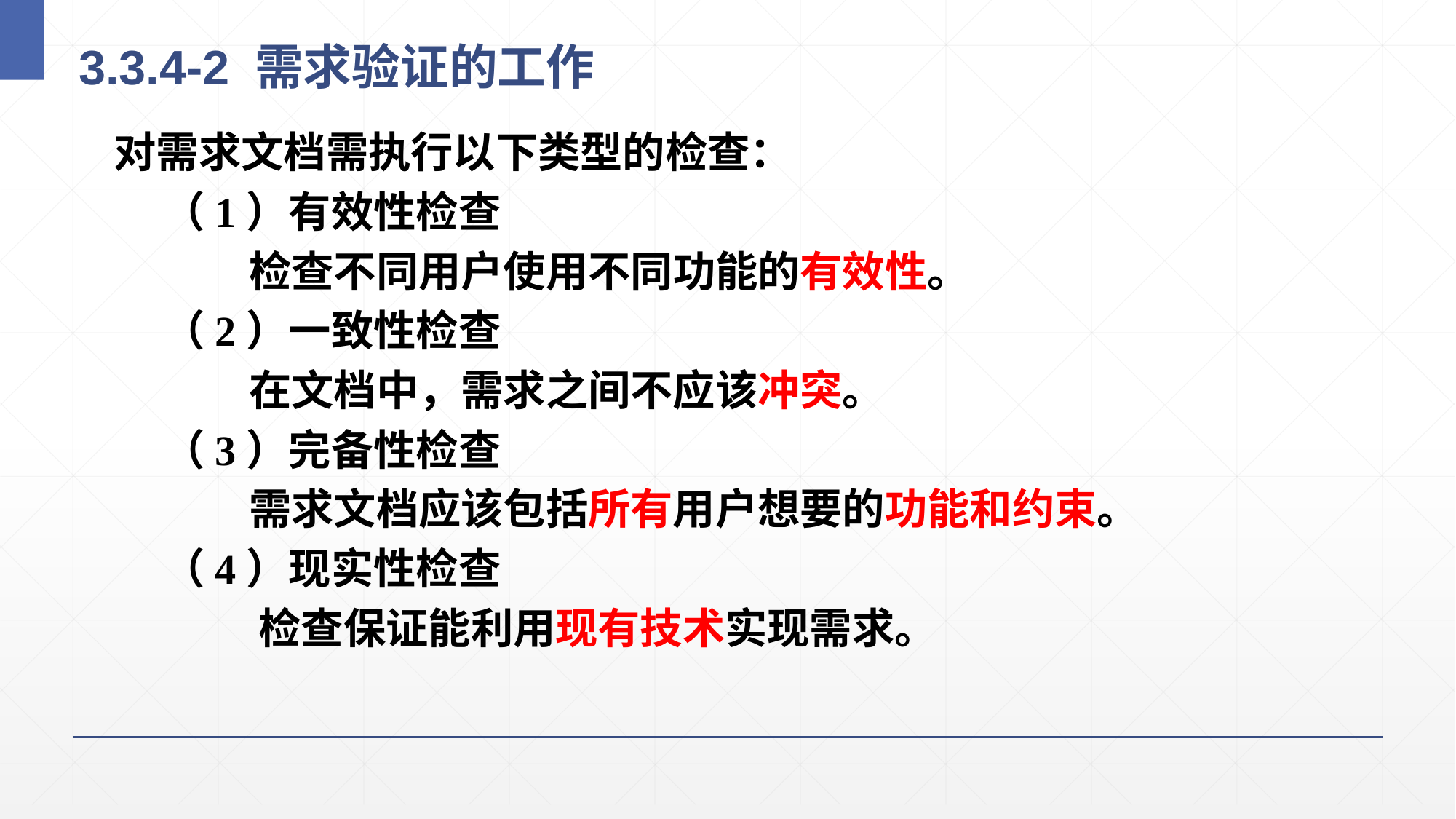

# 3.3.4-2 需求验证的工作
    对需求文档需执行以下类型的检查：
         （1）有效性检查
                  检查不同用户使用不同功能的有效性。
         （2）一致性检查
                  在文档中，需求之间不应该冲突。
         （3）完备性检查
                  需求文档应该包括所有用户想要的功能和约束。
         （4）现实性检查
                   检查保证能利用现有技术实现需求。